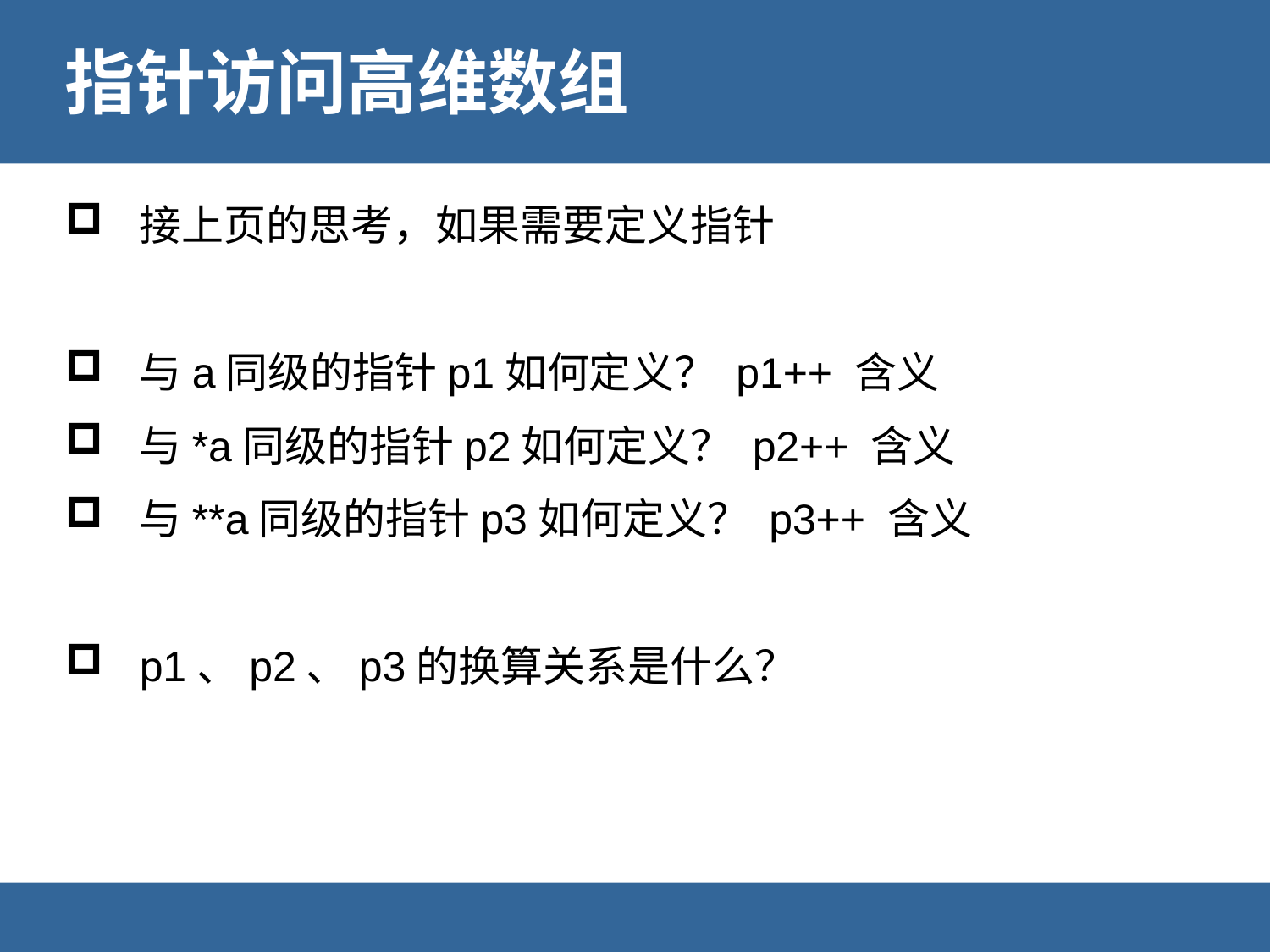

# 指针访问高维数组
接上页的思考，如果需要定义指针

与a同级的指针p1如何定义？ p1++ 含义
与*a同级的指针p2如何定义？ p2++ 含义
与**a同级的指针p3如何定义？ p3++ 含义

p1、p2、p3的换算关系是什么？